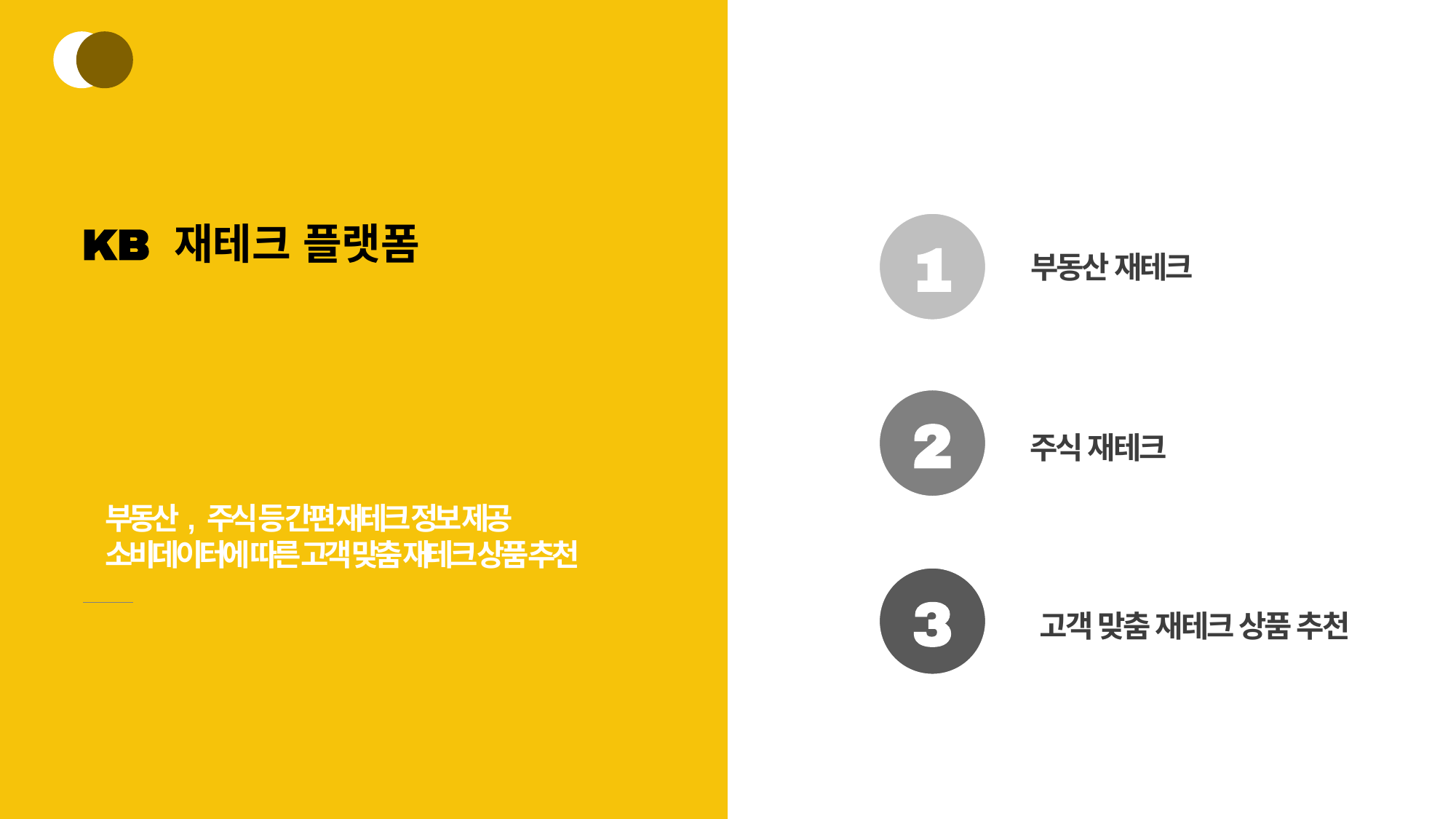

1
KB 재테크 플랫폼
부동산 재테크

2
주식 재테크
부동산, 주식 등 간편 재테크 정보 제공
소비데이터에 따른 고객 맞춤 재테크 상품 추천
3
고객 맞춤 재테크 상품 추천